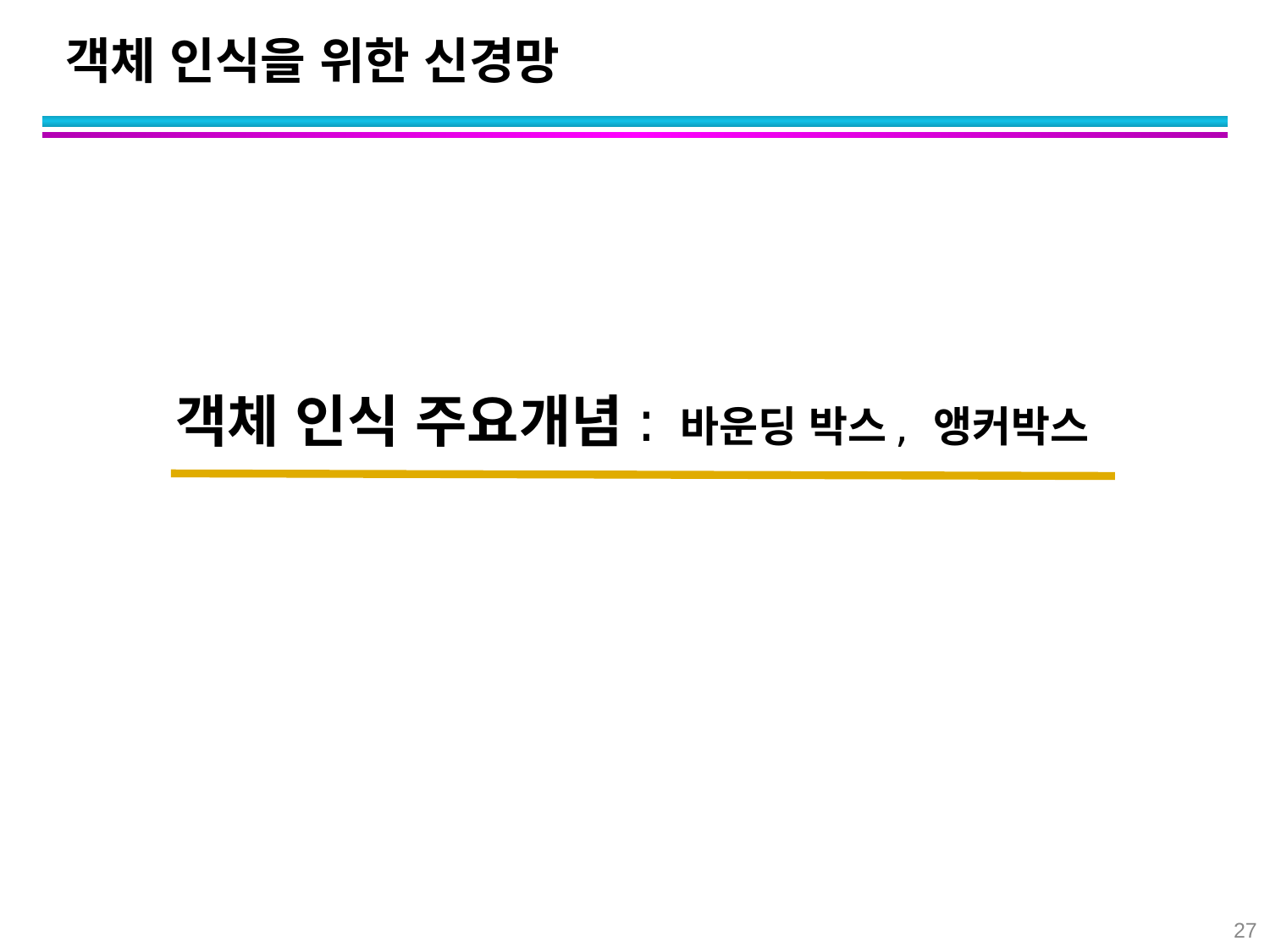

객체 인식을 위한 신경망
# 객체 인식 주요개념: 바운딩 박스, 앵커박스
27